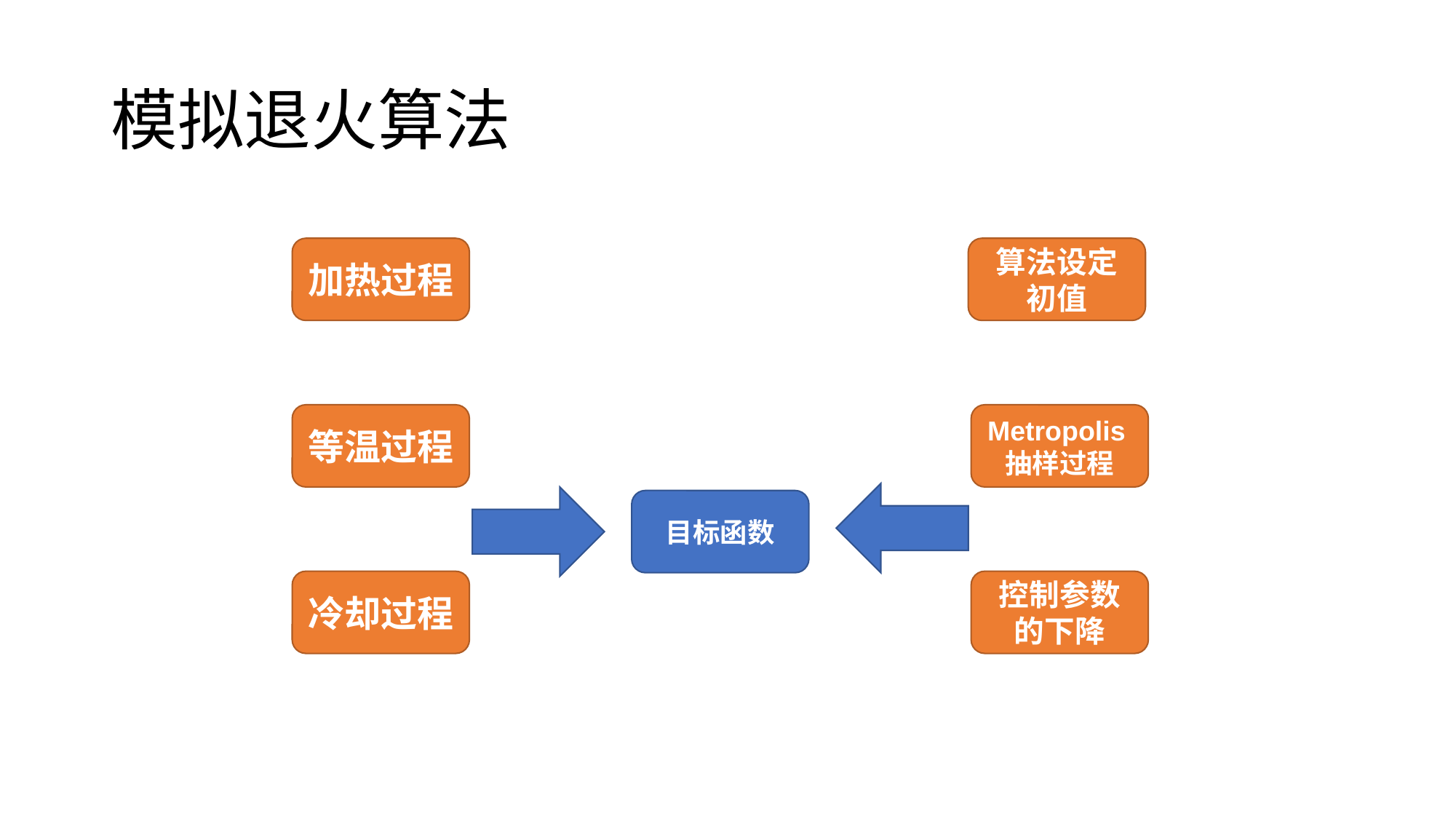

# 模拟退火算法
加热过程
算法设定初值
等温过程
Metropolis抽样过程

目标函数
冷却过程
控制参数的下降